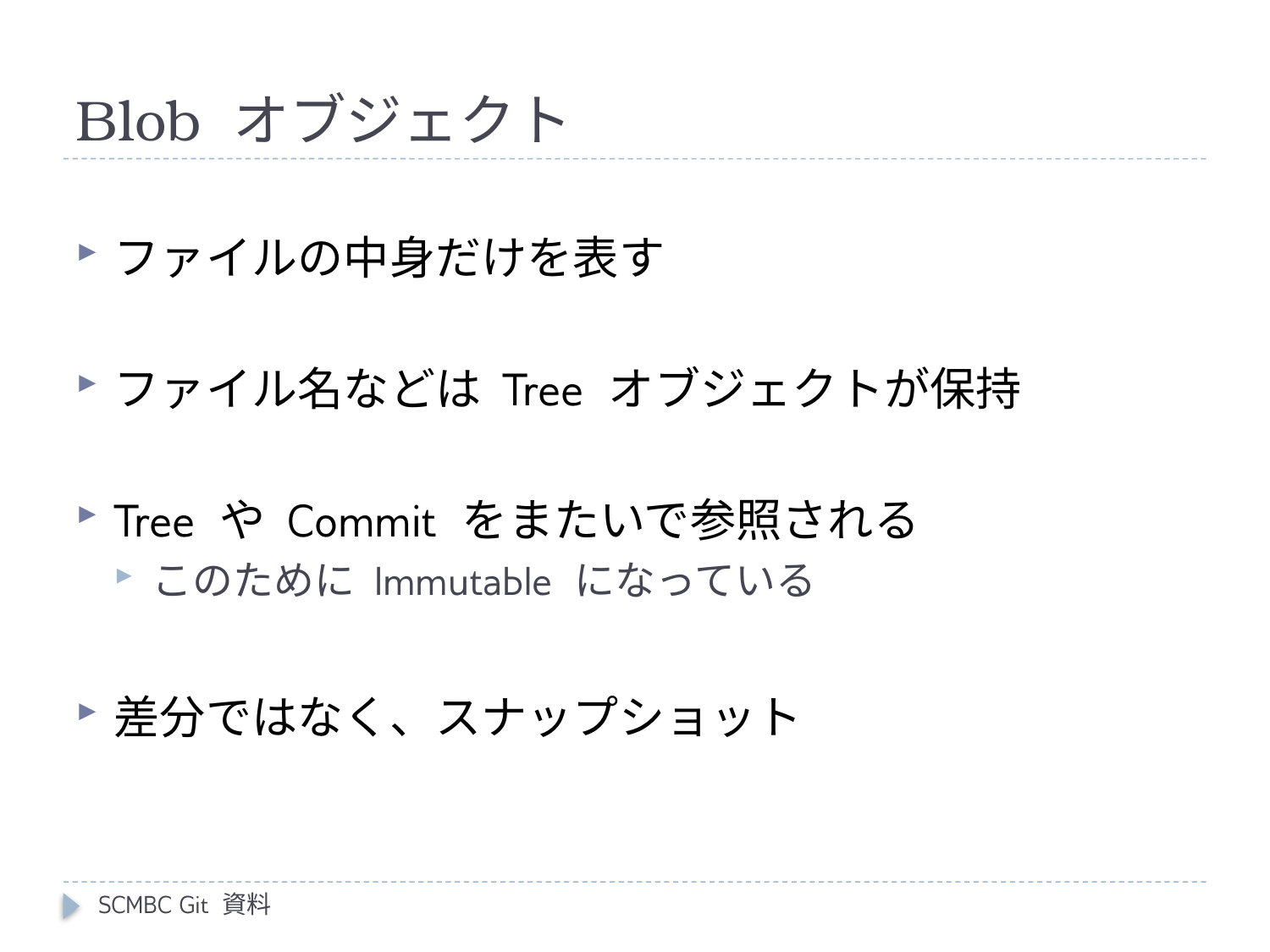

# Blob オブジェクト
ファイルの中身だけを表す

ファイル名などは Tree オブジェクトが保持

Tree や Commit をまたいで参照される
このために Immutable になっている

差分ではなく、スナップショット
SCMBC Git 資料